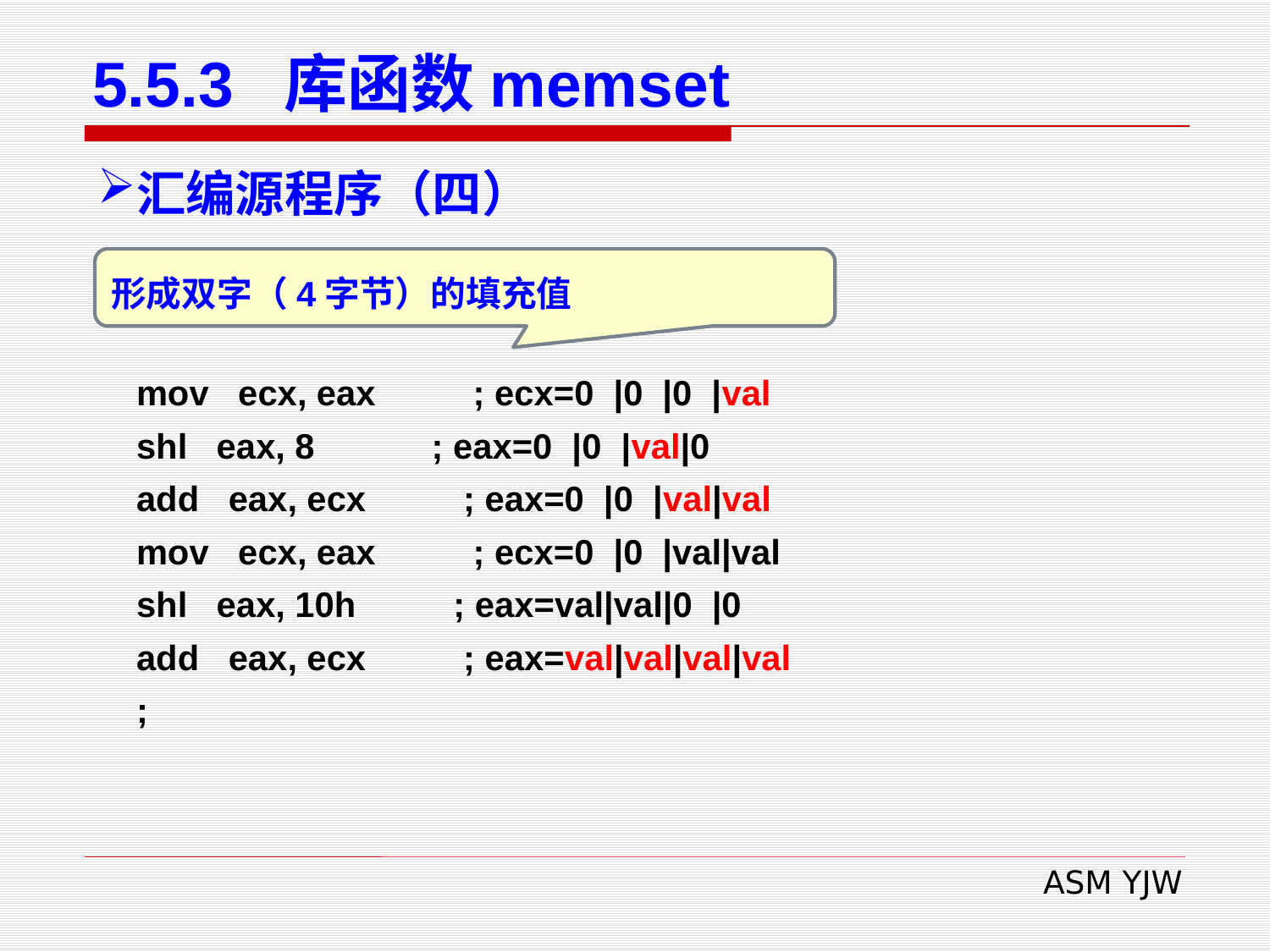

# 5.5.3  库函数memset
汇编源程序（四）
形成双字（4字节）的填充值
    mov   ecx, eax          ; ecx=0  |0  |0  |val
    shl   eax, 8            ; eax=0  |0  |val|0
    add   eax, ecx          ; eax=0  |0  |val|val
    mov   ecx, eax          ; ecx=0  |0  |val|val
    shl   eax, 10h          ; eax=val|val|0  |0
    add   eax, ecx          ; eax=val|val|val|val
    ;